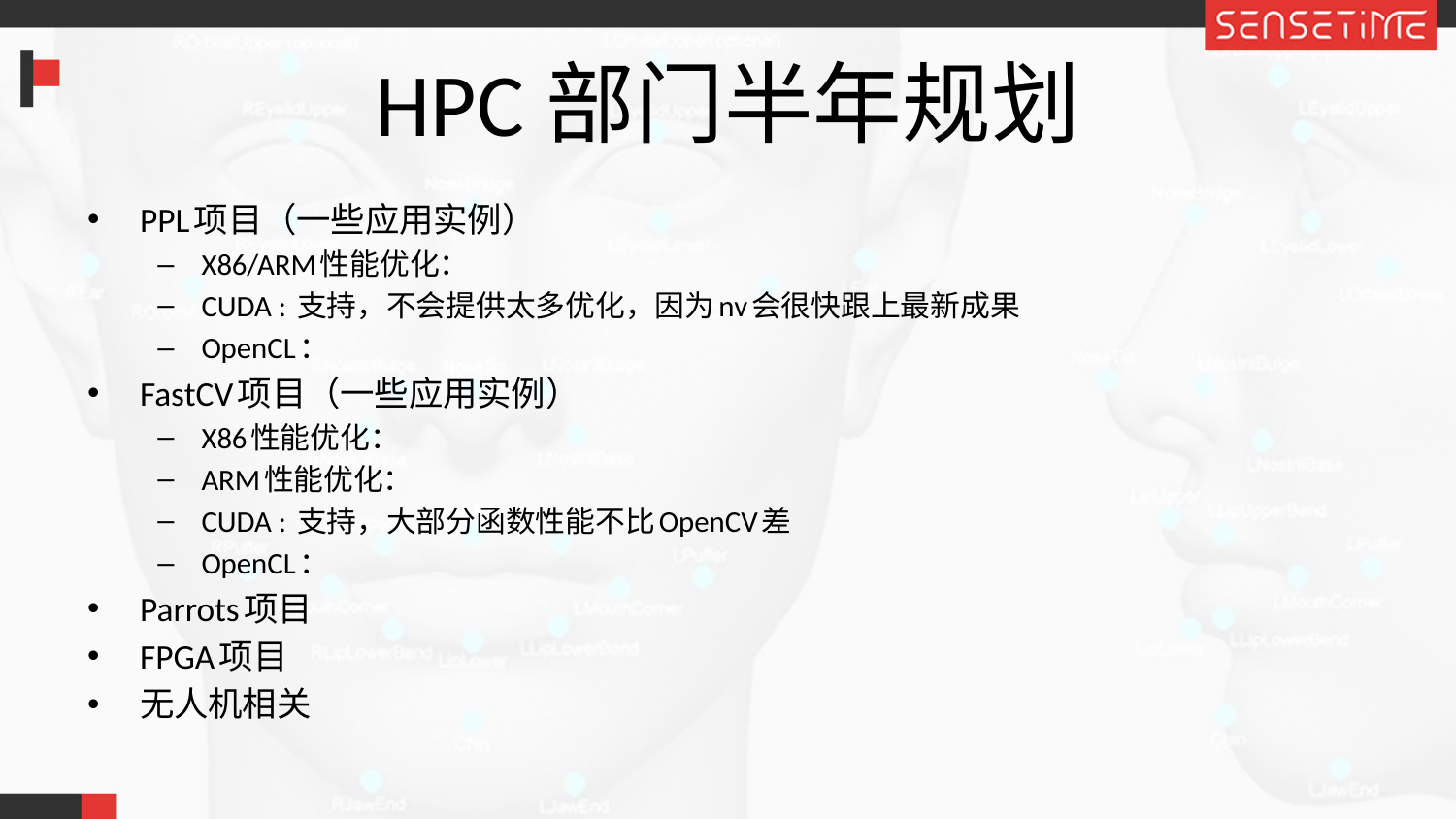

# HPC部门半年规划
PPL项目（一些应用实例）
X86/ARM性能优化：
CUDA : 支持，不会提供太多优化，因为nv会很快跟上最新成果
OpenCL：
FastCV项目（一些应用实例）
X86性能优化：
ARM性能优化：
CUDA : 支持，大部分函数性能不比OpenCV差
OpenCL：
Parrots项目
FPGA项目
无人机相关